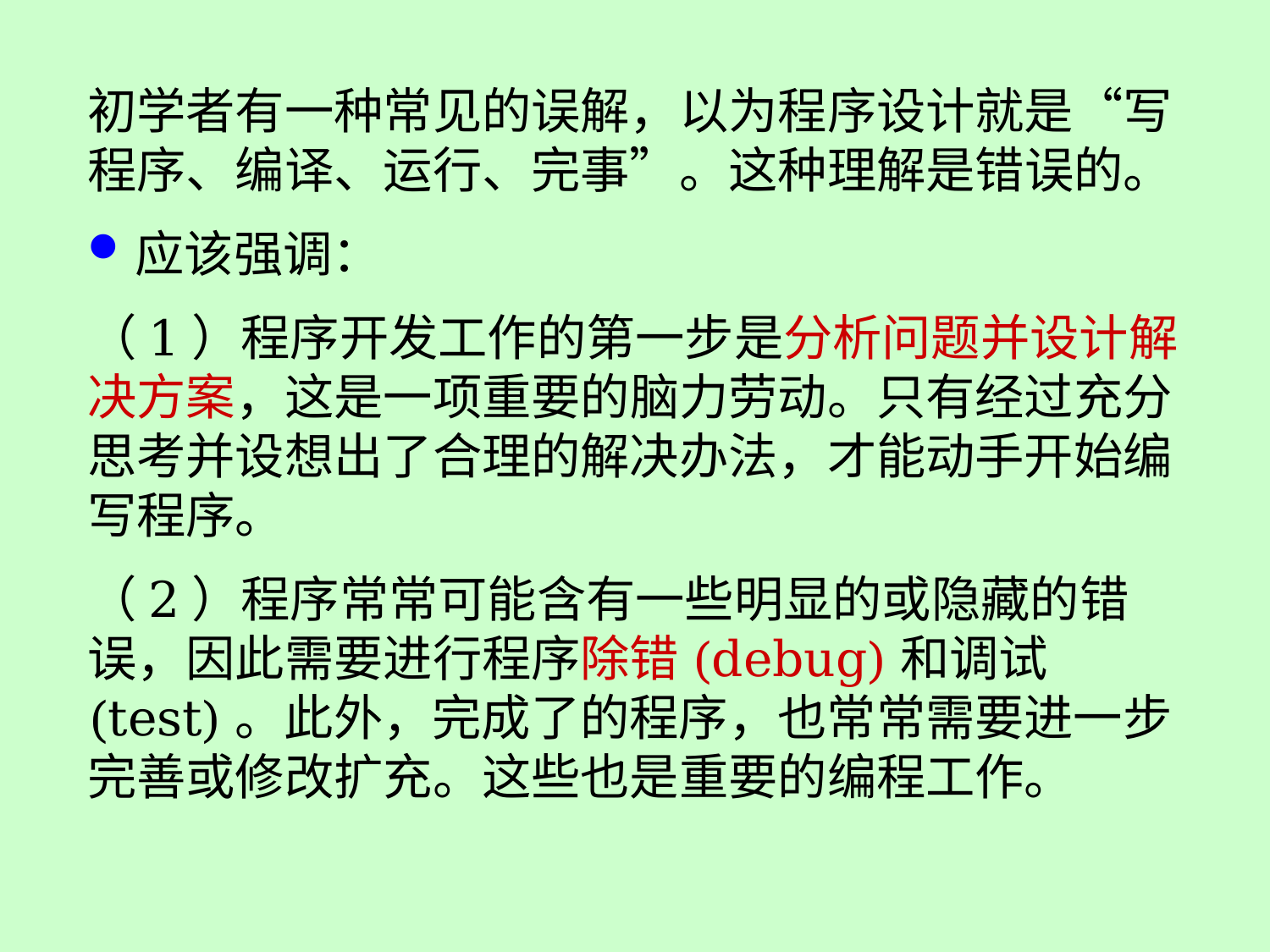

初学者有一种常见的误解，以为程序设计就是“写程序、编译、运行、完事”。这种理解是错误的。
应该强调：
（1）程序开发工作的第一步是分析问题并设计解决方案，这是一项重要的脑力劳动。只有经过充分思考并设想出了合理的解决办法，才能动手开始编写程序。
（2）程序常常可能含有一些明显的或隐藏的错误，因此需要进行程序除错(debug)和调试(test)。此外，完成了的程序，也常常需要进一步完善或修改扩充。这些也是重要的编程工作。
55